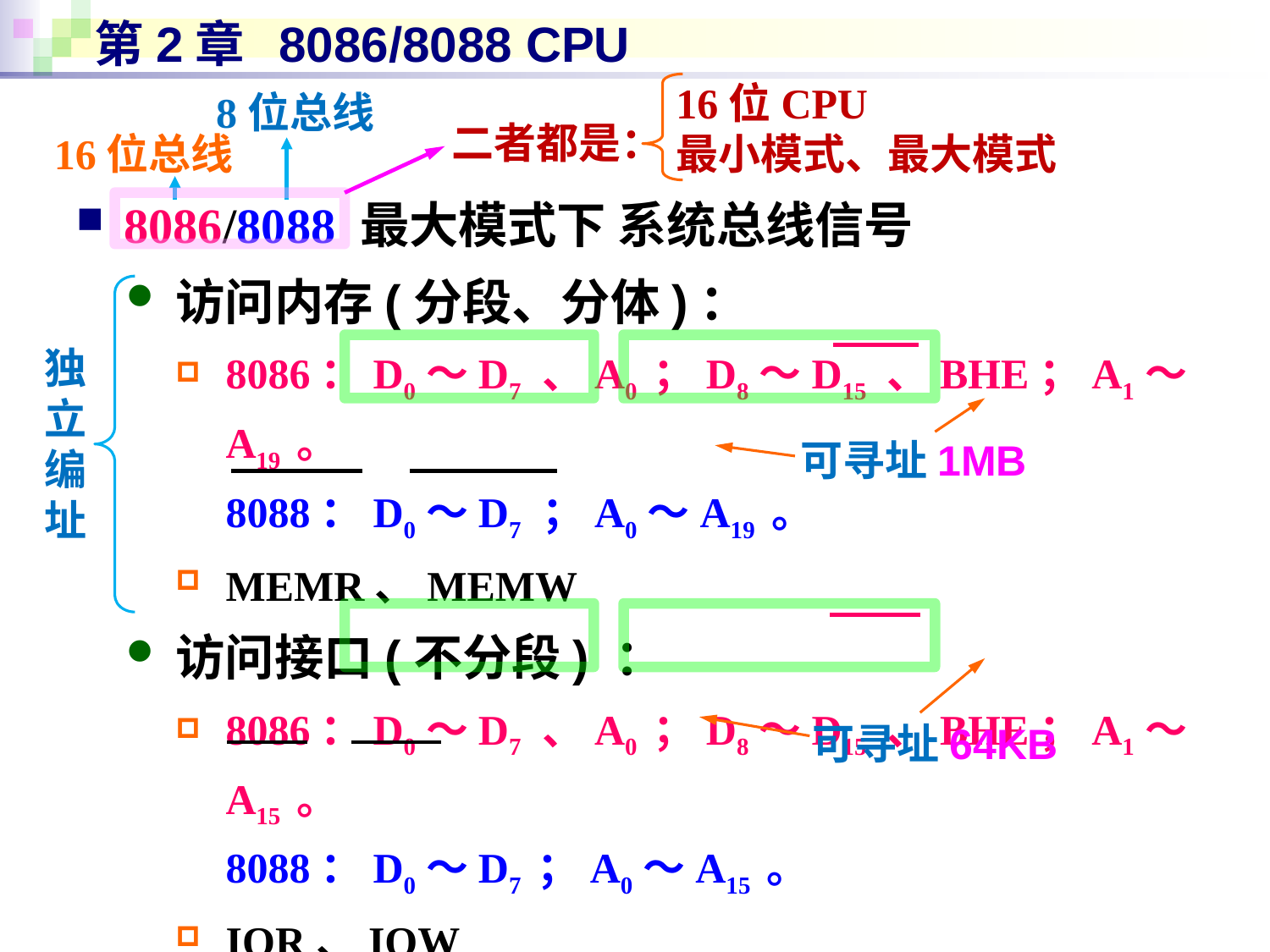

# 第2章  8086/8088 CPU

16位CPU
最小模式、最大模式
8位总线
二者都是：
16位总线
8086/8088 最大模式下 系统总线信号
访问内存(分段、分体)：
8086：D0～D7 、A0 ；D8～D15 、BHE；A1～A19 。
8088：D0～D7 ；A0～A19 。
MEMR、MEMW
访问接口(不分段) ：
8086：D0～D7 、A0 ；D8～D15 、BHE；A1～A15 。
8088：D0～D7 ；A0～A15 。
IOR、IOW
接口地址译码电路需要加 AEN＝0 的条件。

独立编址
可寻址1MB

可寻址64KB
4